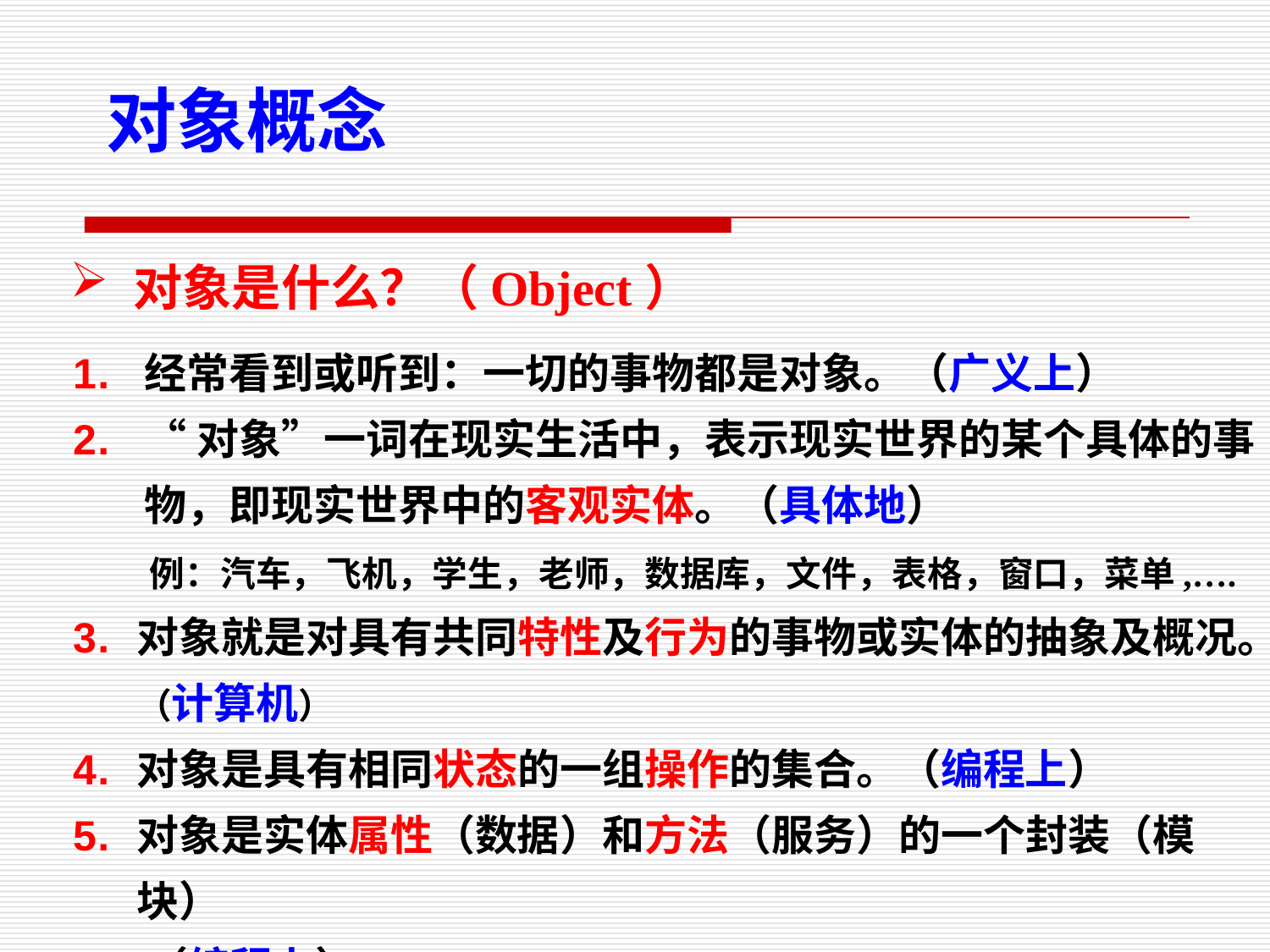

对象概念
对象是什么？（Object）
经常看到或听到：一切的事物都是对象。（广义上）
“对象”一词在现实生活中，表示现实世界的某个具体的事物，即现实世界中的客观实体。（具体地）
       例：汽车，飞机，学生，老师，数据库，文件，表格，窗口，菜单,….
对象就是对具有共同特性及行为的事物或实体的抽象及概况。（计算机）
对象是具有相同状态的一组操作的集合。（编程上）
对象是实体属性（数据）和方法（服务）的一个封装（模块）
        （编程上）